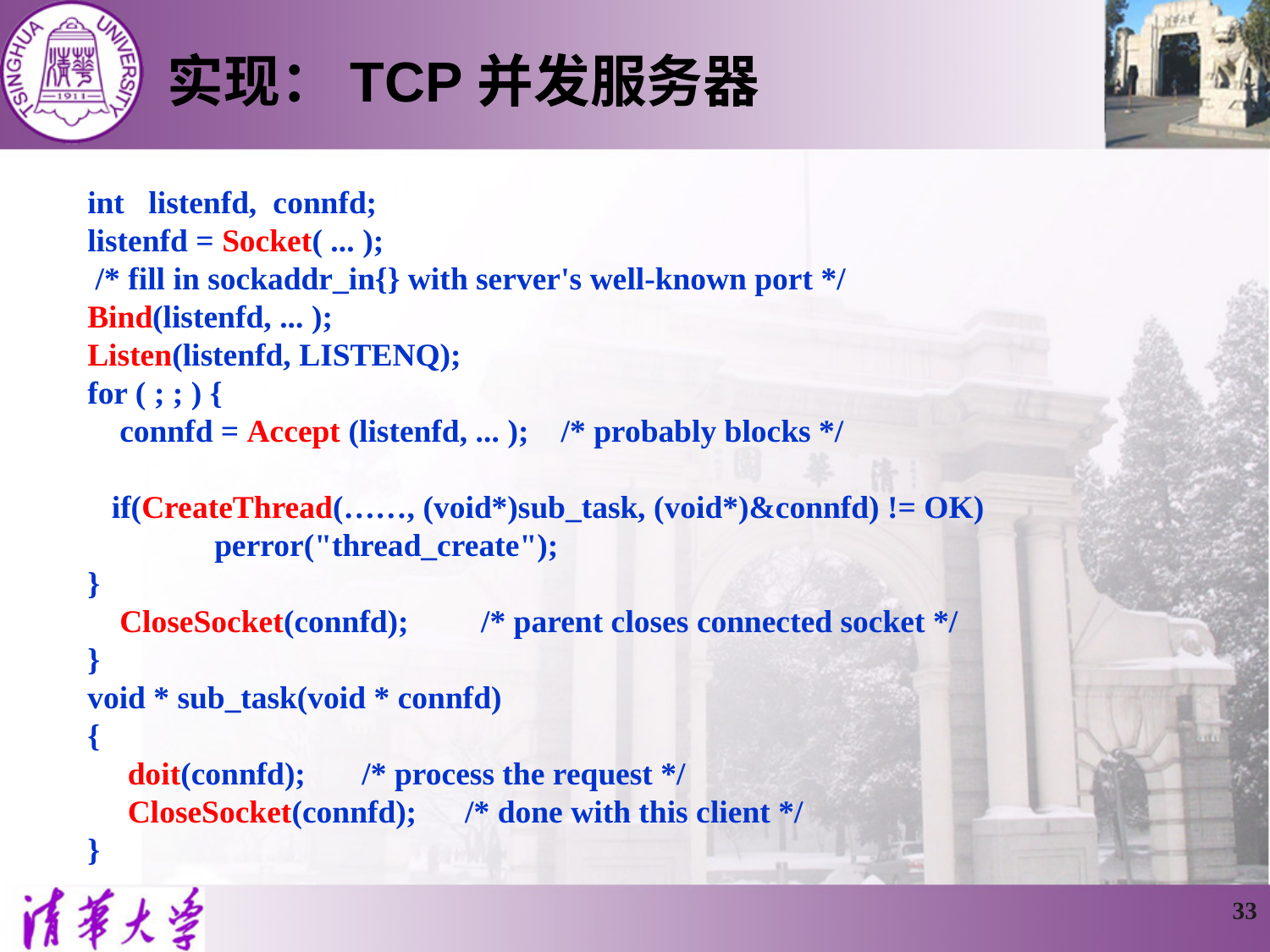

# 实现：TCP并发服务器
int   listenfd,  connfd;
listenfd = Socket( ... );
 /* fill in sockaddr_in{} with server's well-known port */
Bind(listenfd, ... );
Listen(listenfd, LISTENQ);
for ( ; ; ) {
    connfd = Accept (listenfd, ... );    /* probably blocks */

   if(CreateThread(……, (void*)sub_task, (void*)&connfd) != OK)
	perror("thread_create");
}
    CloseSocket(connfd);         /* parent closes connected socket */
}
void * sub_task(void * connfd)
{
     doit(connfd);       /* process the request */
     CloseSocket(connfd);      /* done with this client */
}
33